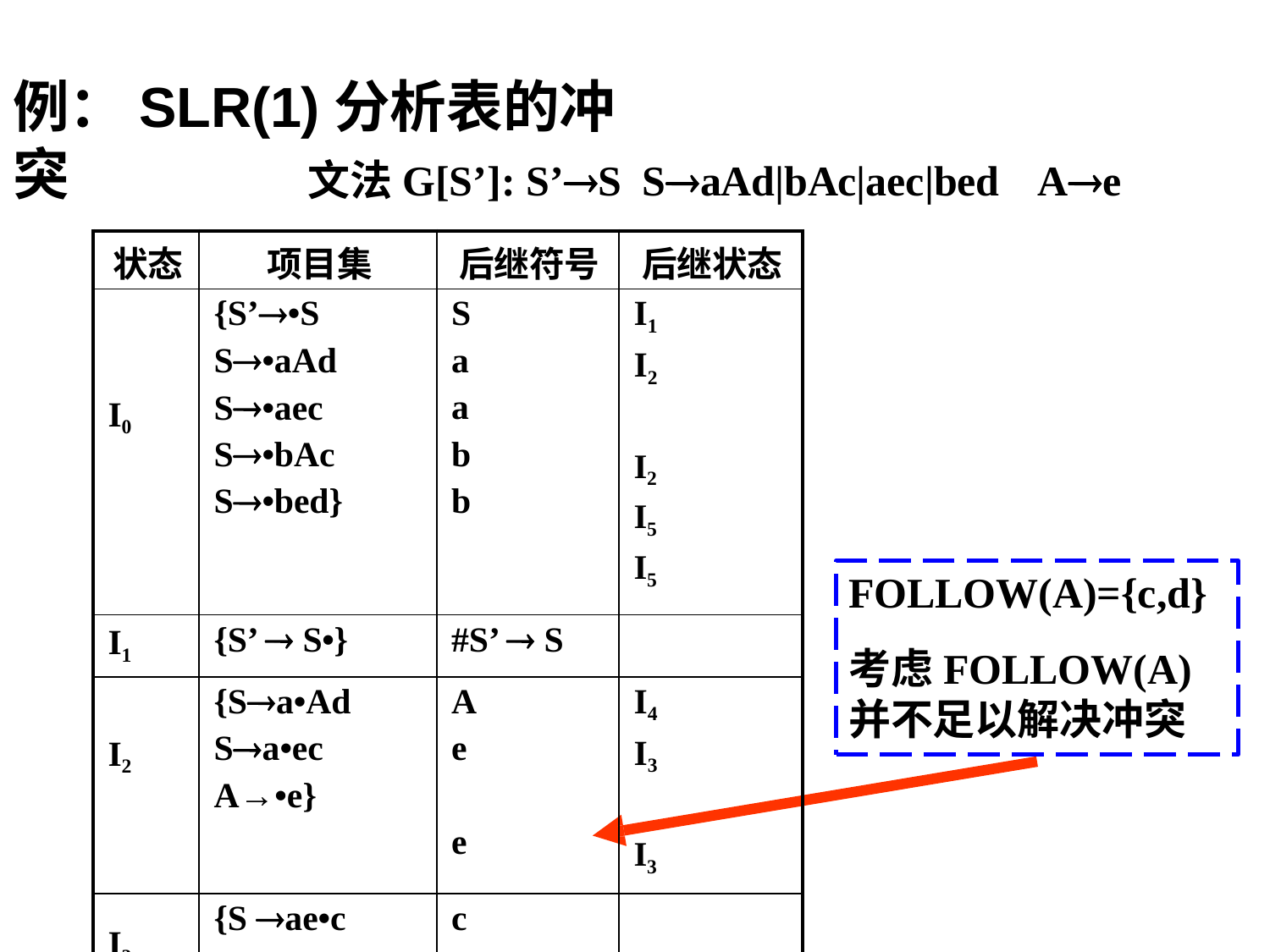

# 例：SLR(1)分析表的冲突
文法G[S’]: S’→S	S→aAd|bAc|aec|bed	A→e
| 状态 | 项目集 | 后继符号 | 后继状态 |
| --- | --- | --- | --- |
| I0 | {S’→•S S→•aAd S→•aec S→•bAc S→•bed} | S a a b b | I1 I2 I2 I5 I5 |
| I1 | {S’ → S•} | #S’ → S |  |
| I2 | {S→a•Ad S→a•ec A→•e} | A e e | I4 I3 I3 |
| I3 | {S →ae•c A → e•} | c #A → e |  |
FOLLOW(A)={c,d}
考虑FOLLOW(A)
并不足以解决冲突